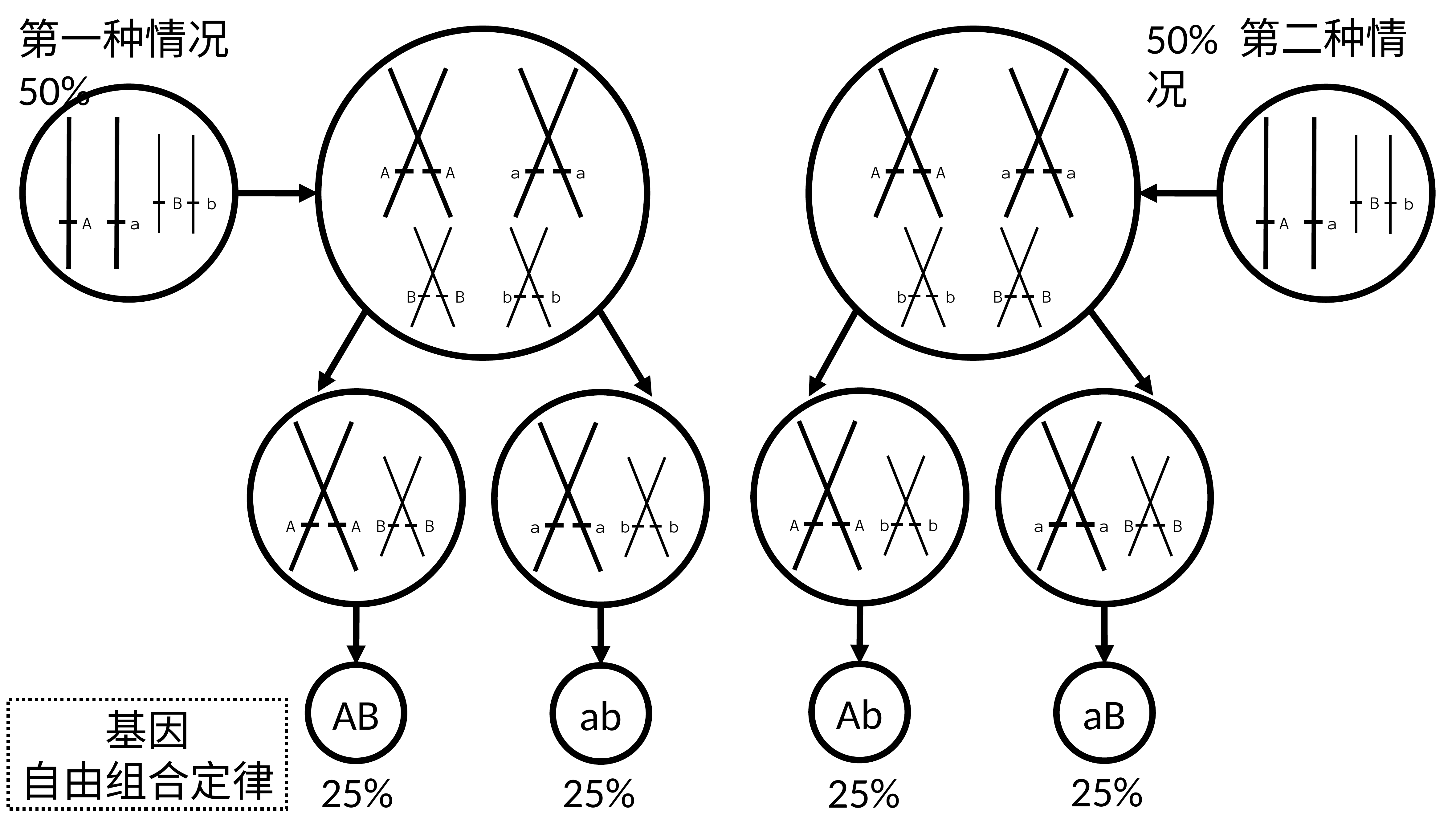

50% 第二种情况
第一种情况 50%

A
A
a
a
B
B
b
b

A
A
a
a
b
b
B
B

A
a
B
b

A
a
B
b

A
A
b
b
Ab

a
a
B
B
aB

A
A
B
B
AB

a
a
b
b
ab
基因
自由组合定律
25%
25%
25%
25%